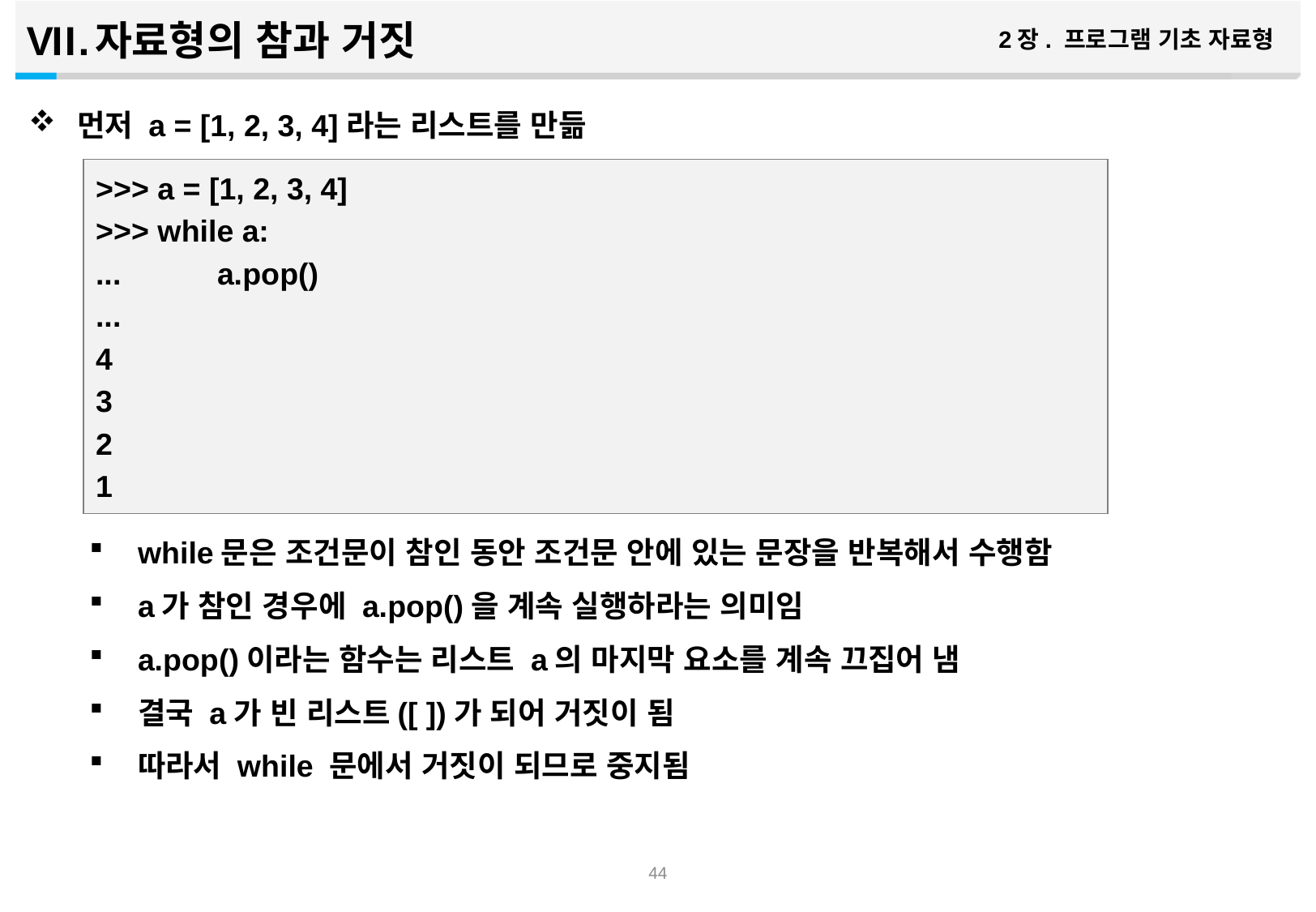

자료형의 참과 거짓
2장. 프로그램 기초 자료형
먼저 a = [1, 2, 3, 4]라는 리스트를 만듦

while문은 조건문이 참인 동안 조건문 안에 있는 문장을 반복해서 수행함
a가 참인 경우에 a.pop()을 계속 실행하라는 의미임
a.pop()이라는 함수는 리스트 a의 마지막 요소를 계속 끄집어 냄
결국 a가 빈 리스트([ ])가 되어 거짓이 됨
따라서 while 문에서 거짓이 되므로 중지됨

>>> a = [1, 2, 3, 4]
>>> while a:
...     	a.pop()
...
4
3
2
1
44